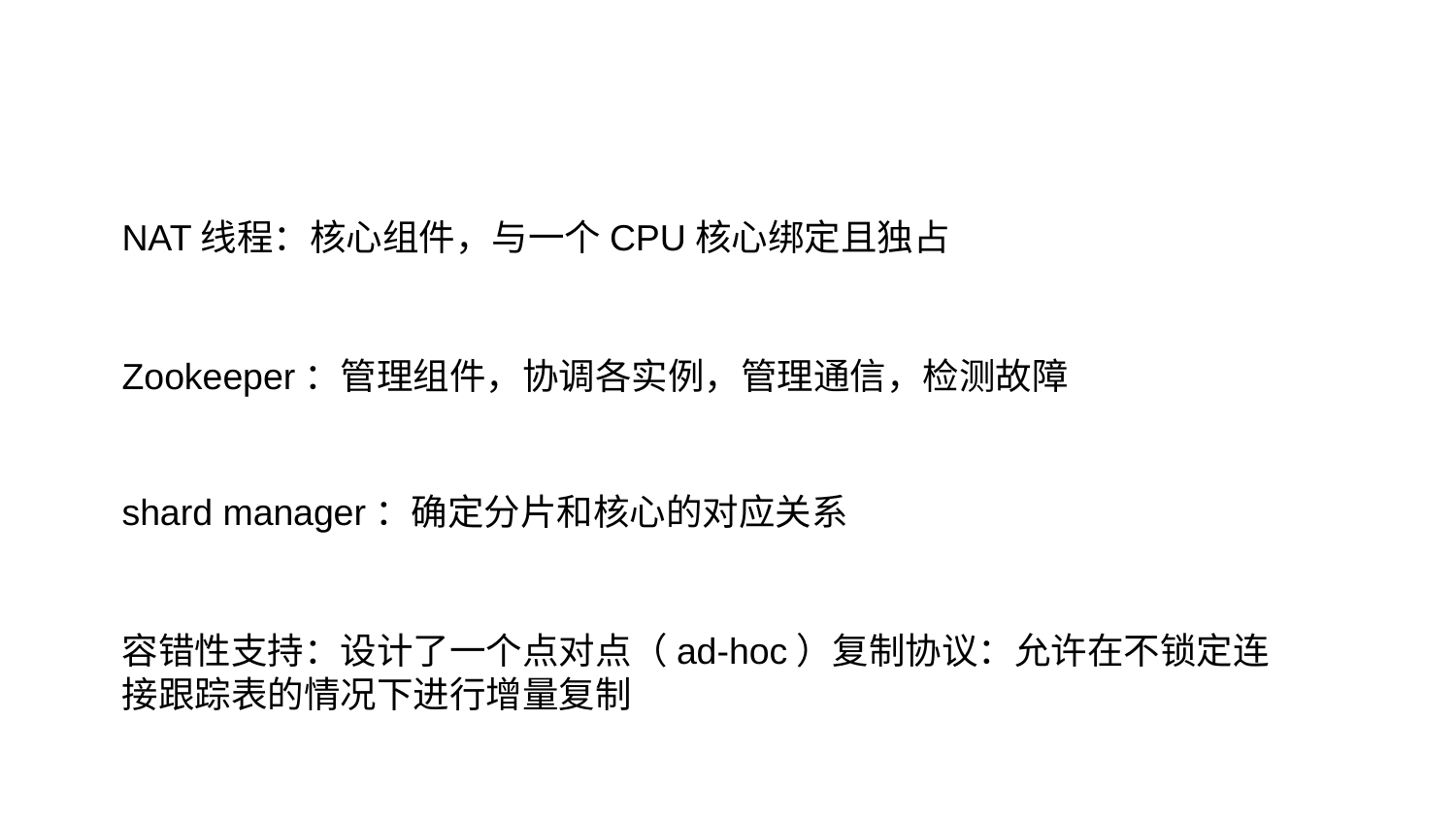

NAT线程：核心组件，与一个CPU核心绑定且独占
Zookeeper：管理组件，协调各实例，管理通信，检测故障
shard manager：确定分片和核心的对应关系
容错性支持：设计了一个点对点（ad-hoc）复制协议：允许在不锁定连接跟踪表的情况下进行增量复制